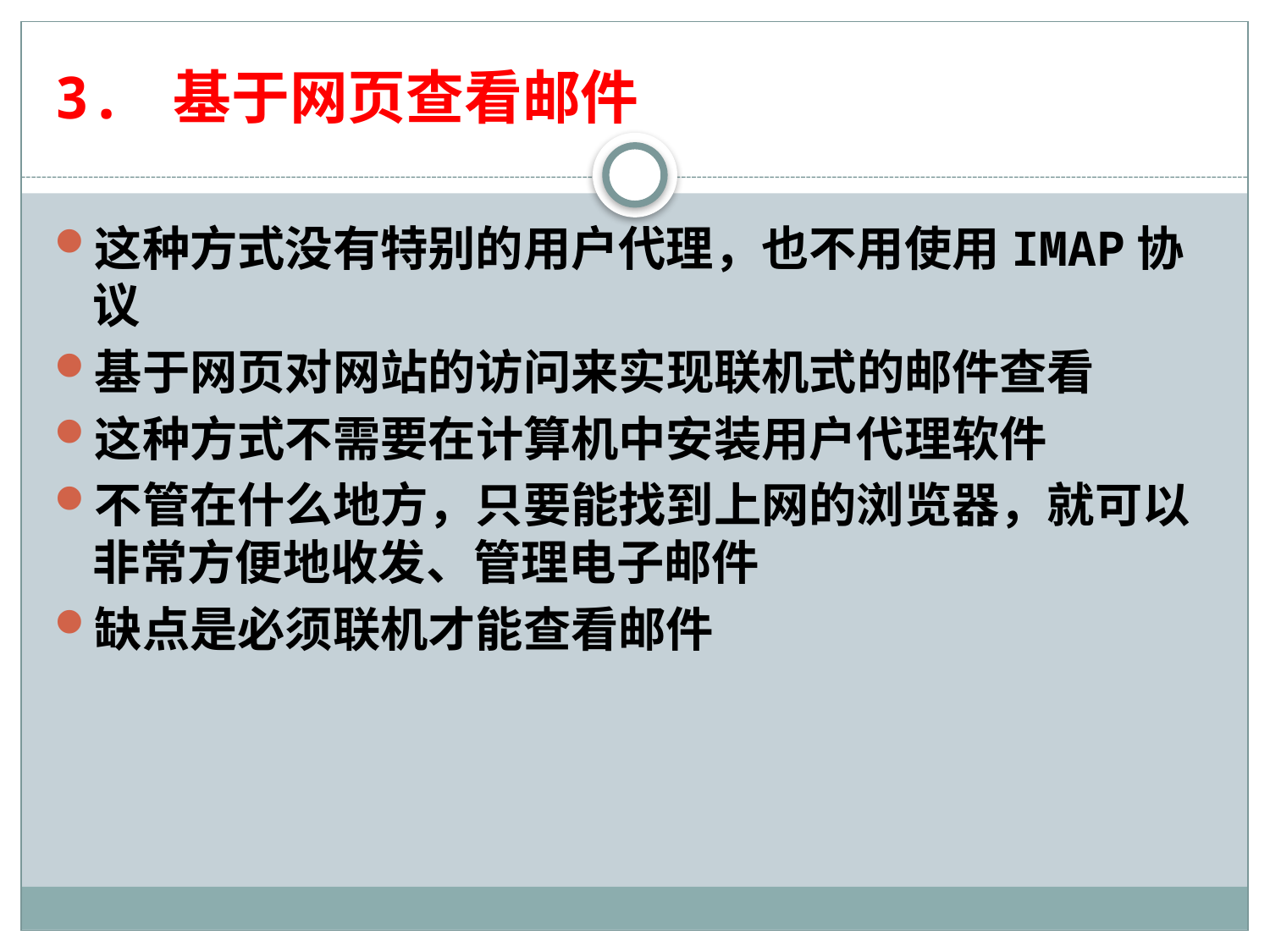

# 3. 基于网页查看邮件
这种方式没有特别的用户代理，也不用使用IMAP协议
基于网页对网站的访问来实现联机式的邮件查看
这种方式不需要在计算机中安装用户代理软件
不管在什么地方，只要能找到上网的浏览器，就可以非常方便地收发、管理电子邮件
缺点是必须联机才能查看邮件